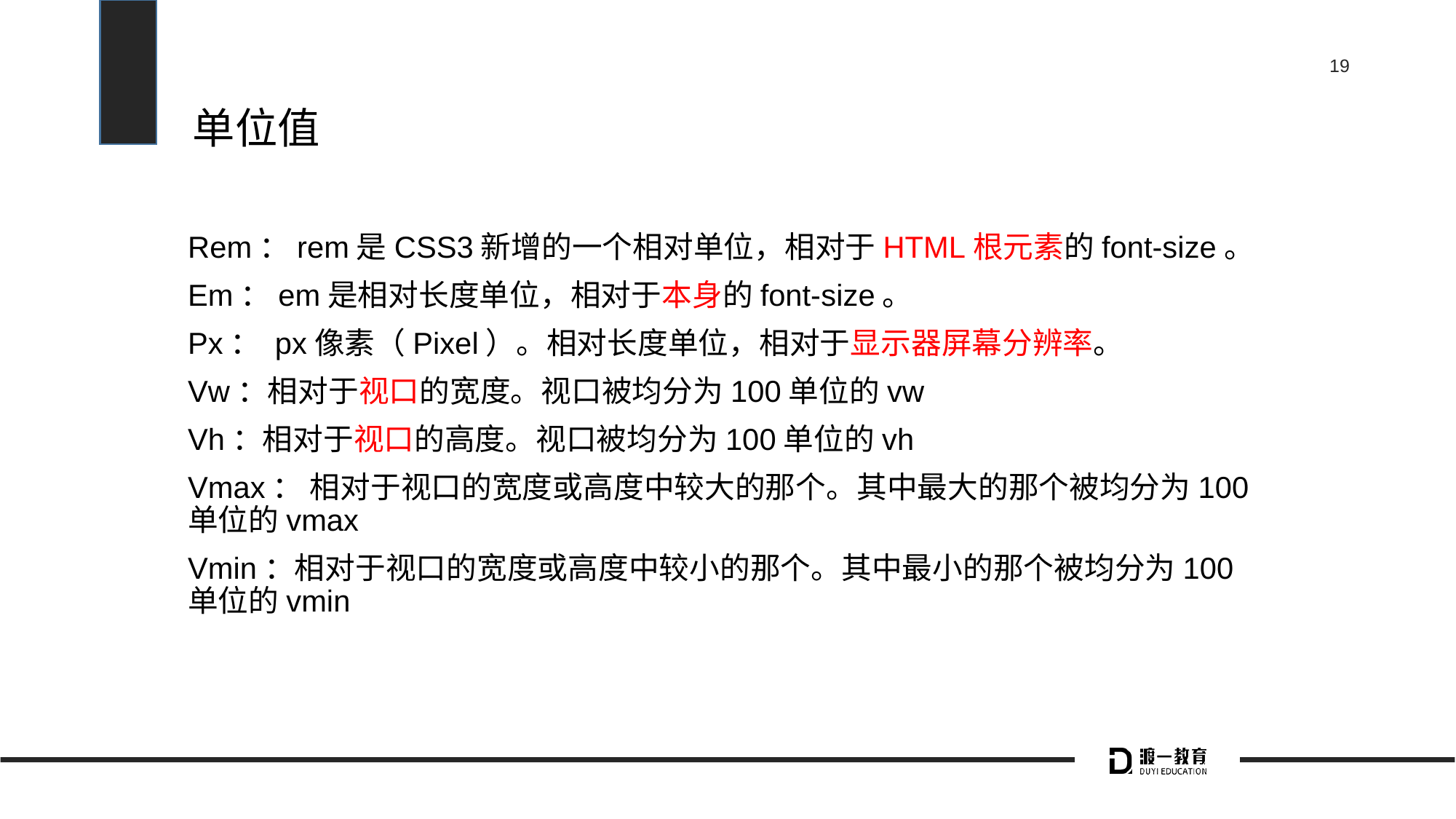

# 单位值
Rem：rem是CSS3新增的一个相对单位，相对于HTML根元素的font-size。
Em：em是相对长度单位，相对于本身的font-size。
Px： px像素（Pixel）。相对长度单位，相对于显示器屏幕分辨率。
Vw：相对于视口的宽度。视口被均分为100单位的vw
Vh：相对于视口的高度。视口被均分为100单位的vh
Vmax： 相对于视口的宽度或高度中较大的那个。其中最大的那个被均分为100单位的vmax
Vmin：相对于视口的宽度或高度中较小的那个。其中最小的那个被均分为100单位的vmin